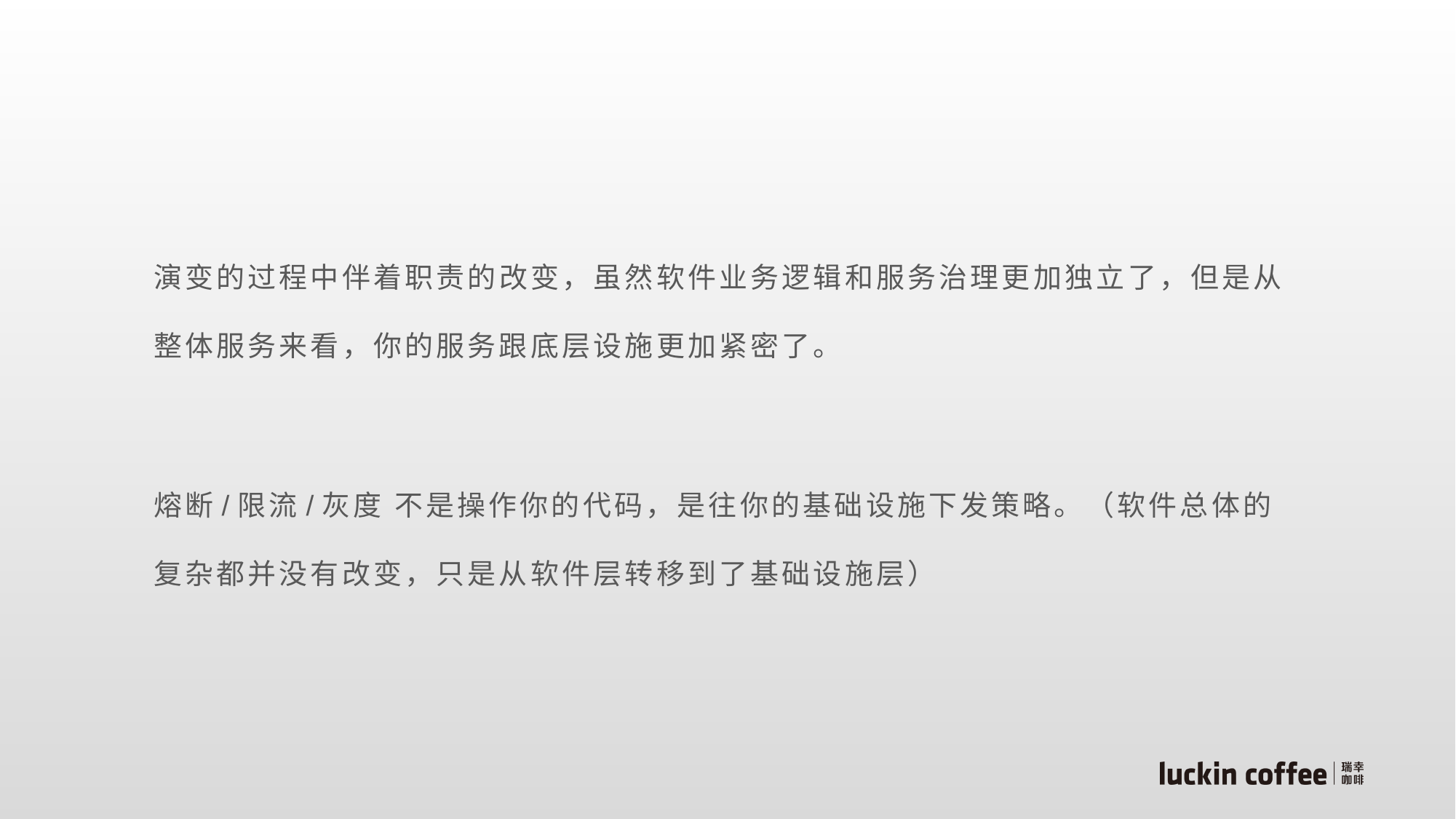

演变的过程中伴着职责的改变，虽然软件业务逻辑和服务治理更加独立了，但是从整体服务来看，你的服务跟底层设施更加紧密了。

熔断/限流/灰度 不是操作你的代码，是往你的基础设施下发策略。（软件总体的复杂都并没有改变，只是从软件层转移到了基础设施层）